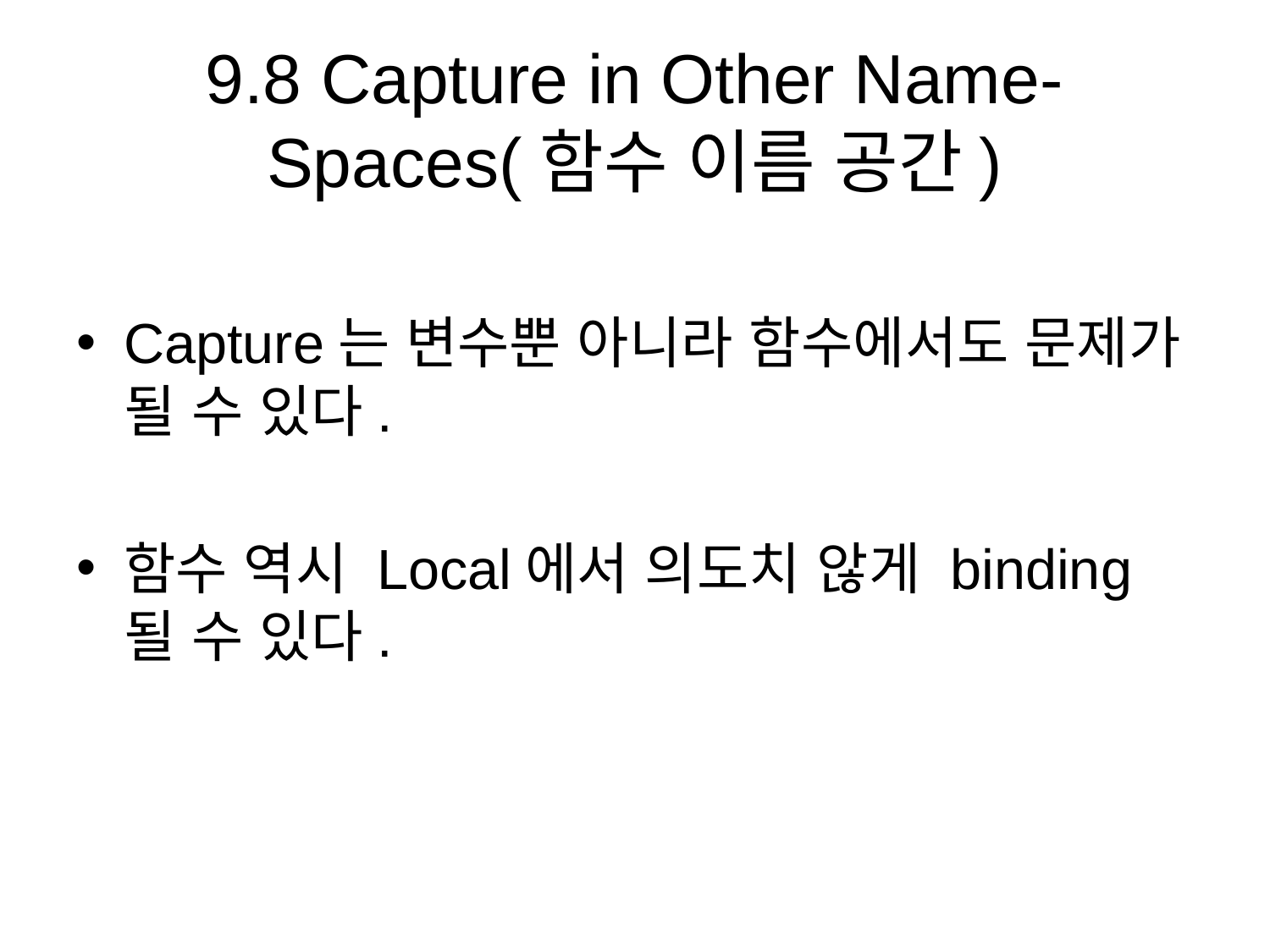

# 9.8 Capture in Other Name-Spaces(함수 이름 공간)

Capture는 변수뿐 아니라 함수에서도 문제가 될 수 있다.

함수 역시 Local에서 의도치 않게 binding될 수 있다.